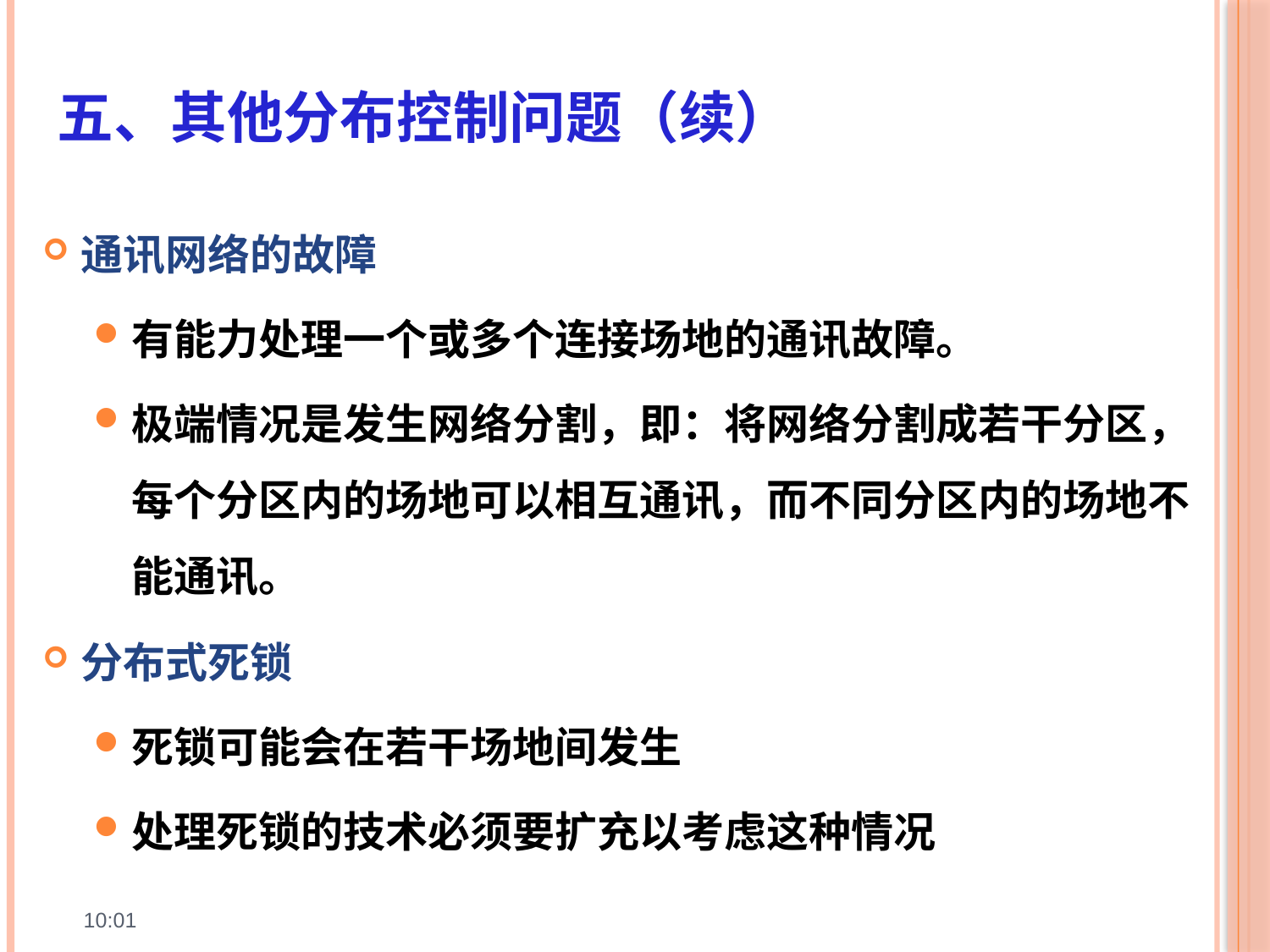

# 五、其他分布控制问题（续）
通讯网络的故障
有能力处理一个或多个连接场地的通讯故障。
极端情况是发生网络分割，即：将网络分割成若干分区，每个分区内的场地可以相互通讯，而不同分区内的场地不能通讯。
分布式死锁
死锁可能会在若干场地间发生
处理死锁的技术必须要扩充以考虑这种情况

10:01